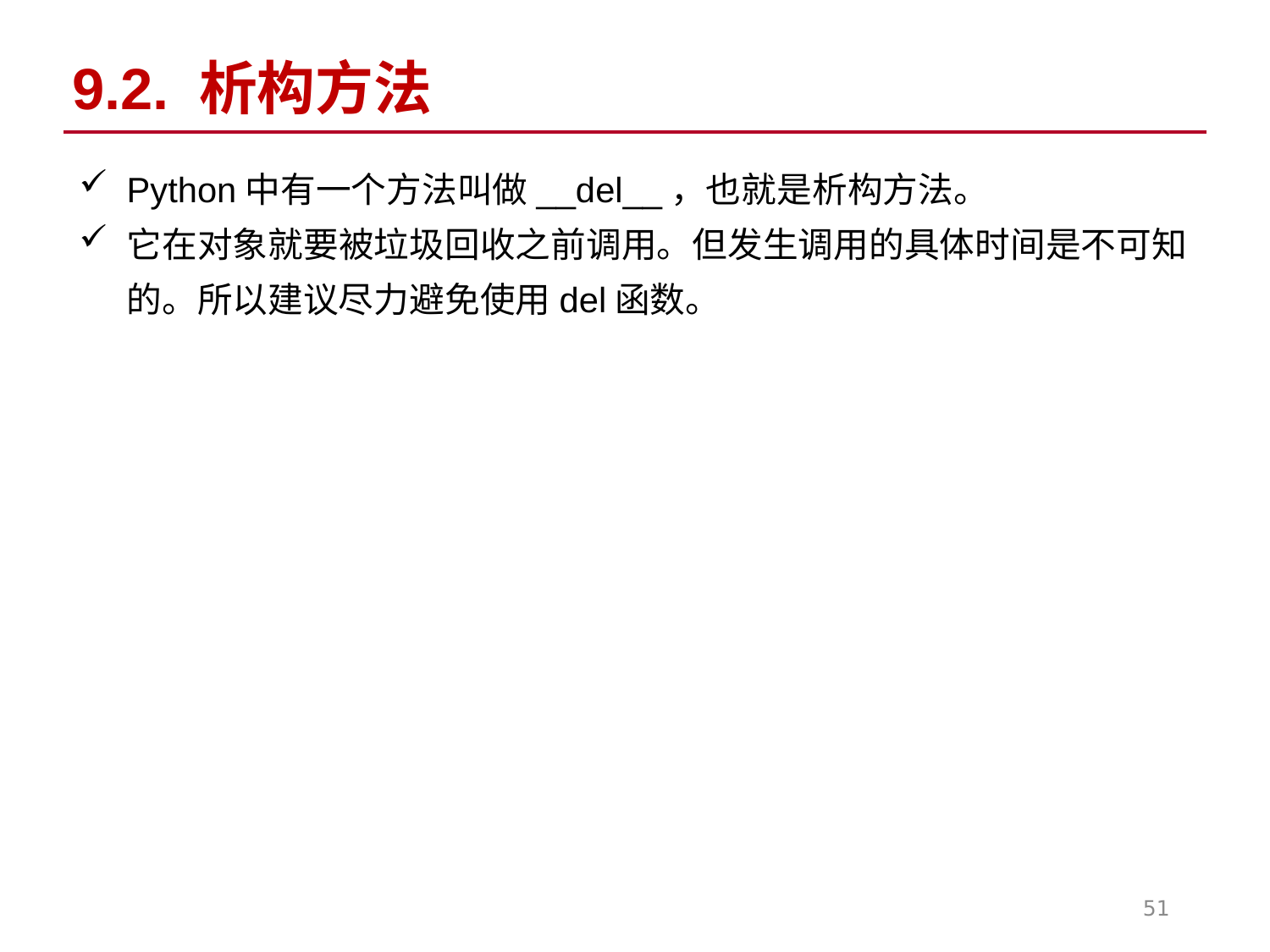

9.2. 析构方法
Python中有一个方法叫做__del__，也就是析构方法。
它在对象就要被垃圾回收之前调用。但发生调用的具体时间是不可知的。所以建议尽力避免使用del函数。
51